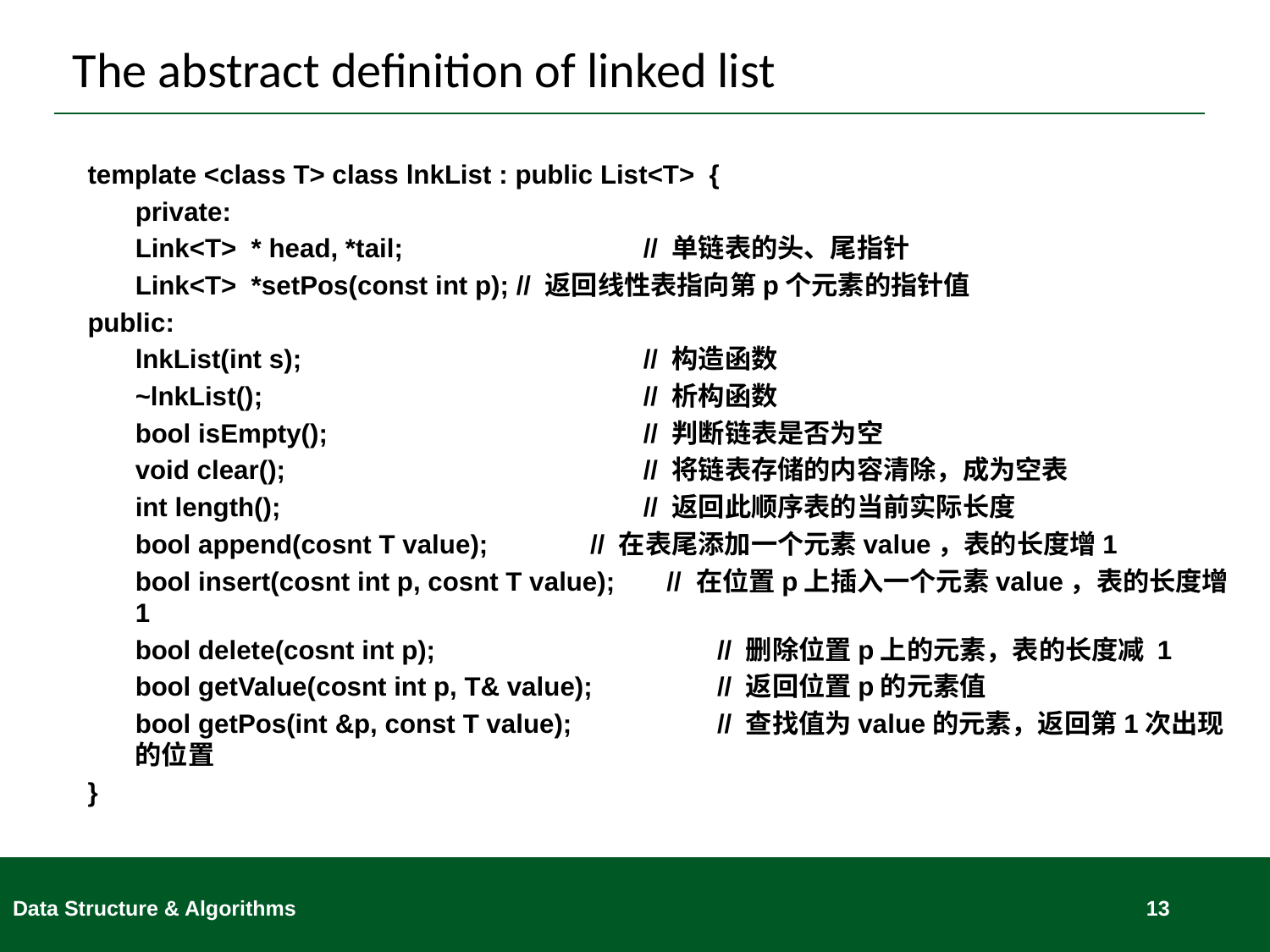

# The abstract definition of linked list
template <class T> class lnkList : public List<T>  {
	private:
	Link<T>  * head, *tail;    		// 单链表的头、尾指针
	Link<T>  *setPos(const int p);	// 返回线性表指向第p个元素的指针值
public:
	lnkList(int s);			// 构造函数
	~lnkList();			// 析构函数
	bool isEmpty(); 			// 判断链表是否为空
	void clear(); 			// 将链表存储的内容清除，成为空表
	int length();      			// 返回此顺序表的当前实际长度
	bool append(cosnt T value);	          // 在表尾添加一个元素value，表的长度增1
	bool insert(cosnt int p, cosnt T value);       // 在位置p上插入一个元素value，表的长度增1
	bool delete(cosnt int p); 		          // 删除位置p上的元素，表的长度减 1
	bool getValue(cosnt int p, T& value);	          // 返回位置p的元素值
	bool getPos(int &p, const T value);  	          // 查找值为value的元素，返回第1次出现的位置
}
Data Structure & Algorithms
13